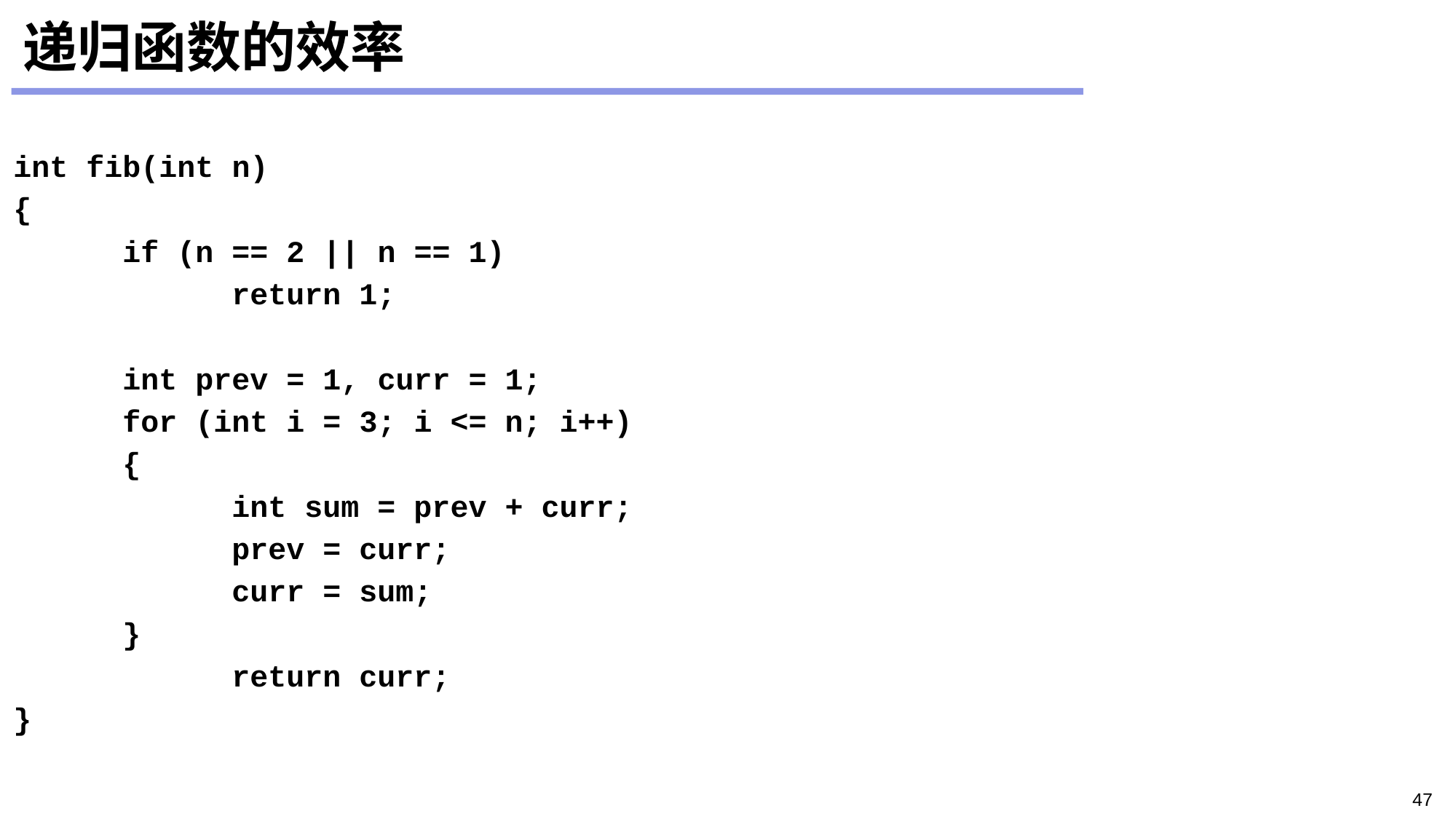

# 递归函数的效率

int fib(int n)
{
	if (n == 2 || n == 1)
		return 1;

	int prev = 1, curr = 1;
	for (int i = 3; i <= n; i++)
	{
		int sum = prev + curr;
		prev = curr;
		curr = sum;
	}
		return curr;
}
47